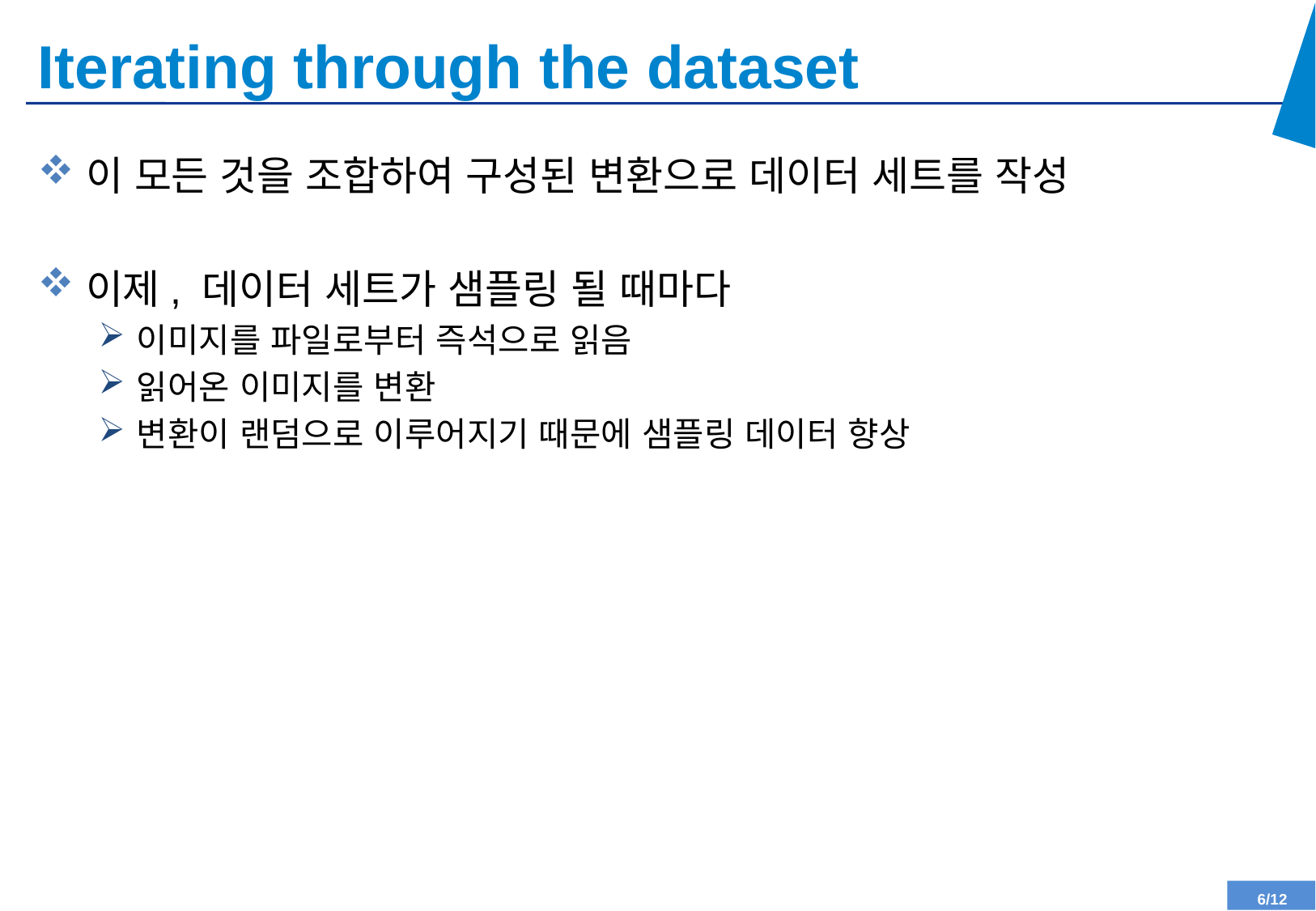

# Iterating through the dataset
이 모든 것을 조합하여 구성된 변환으로 데이터 세트를 작성

이제, 데이터 세트가 샘플링 될 때마다
이미지를 파일로부터 즉석으로 읽음
읽어온 이미지를 변환
변환이 랜덤으로 이루어지기 때문에 샘플링 데이터 향상